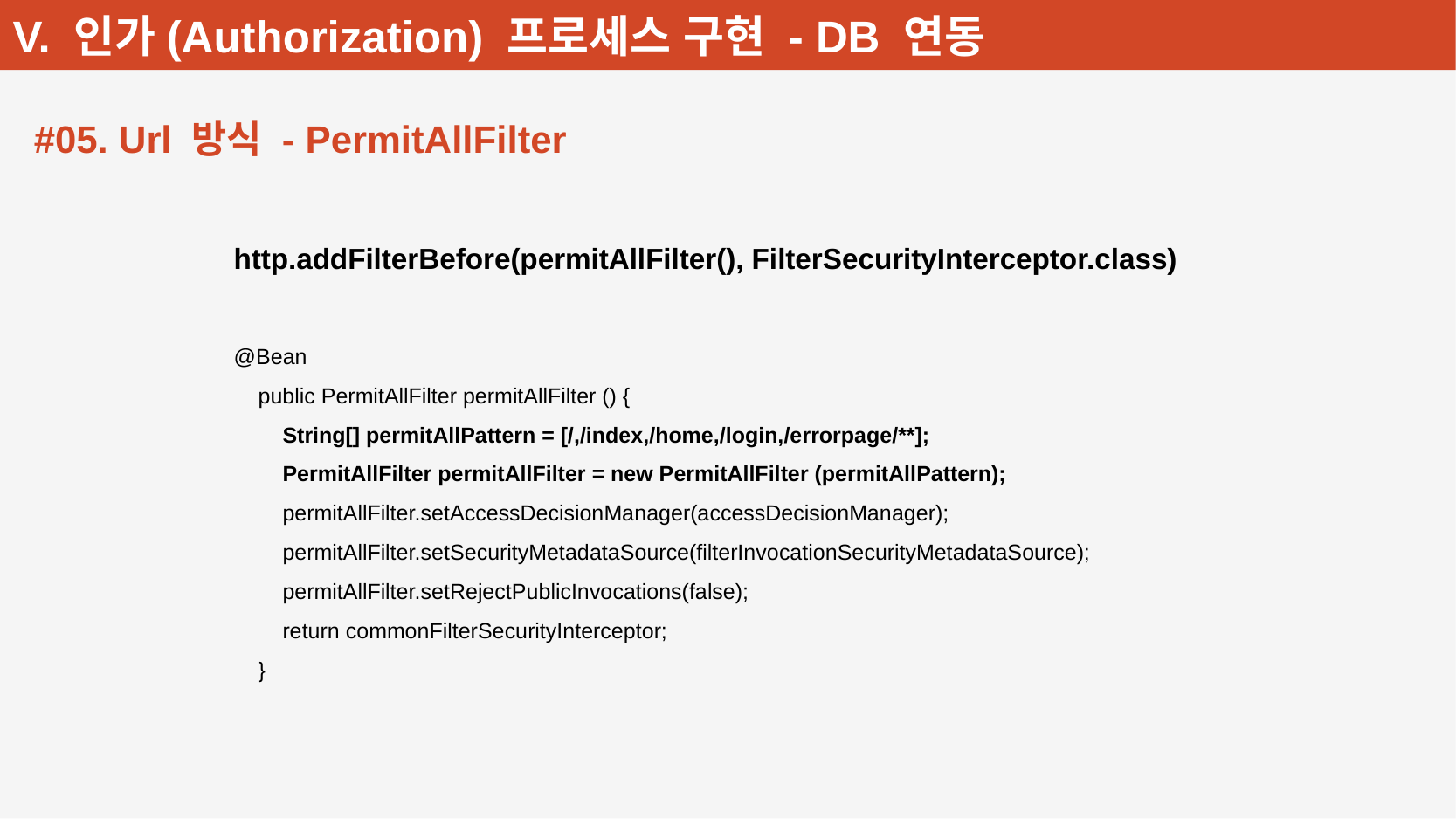

#05. Url 방식 - PermitAllFilter
http.addFilterBefore(permitAllFilter(), FilterSecurityInterceptor.class)
@Bean
    public PermitAllFilter permitAllFilter () {
        String[] permitAllPattern = [/,/index,/home,/login,/errorpage/**];
        PermitAllFilter permitAllFilter = new PermitAllFilter (permitAllPattern);
        permitAllFilter.setAccessDecisionManager(accessDecisionManager);
        permitAllFilter.setSecurityMetadataSource(filterInvocationSecurityMetadataSource);
        permitAllFilter.setRejectPublicInvocations(false);
        return commonFilterSecurityInterceptor;
    }